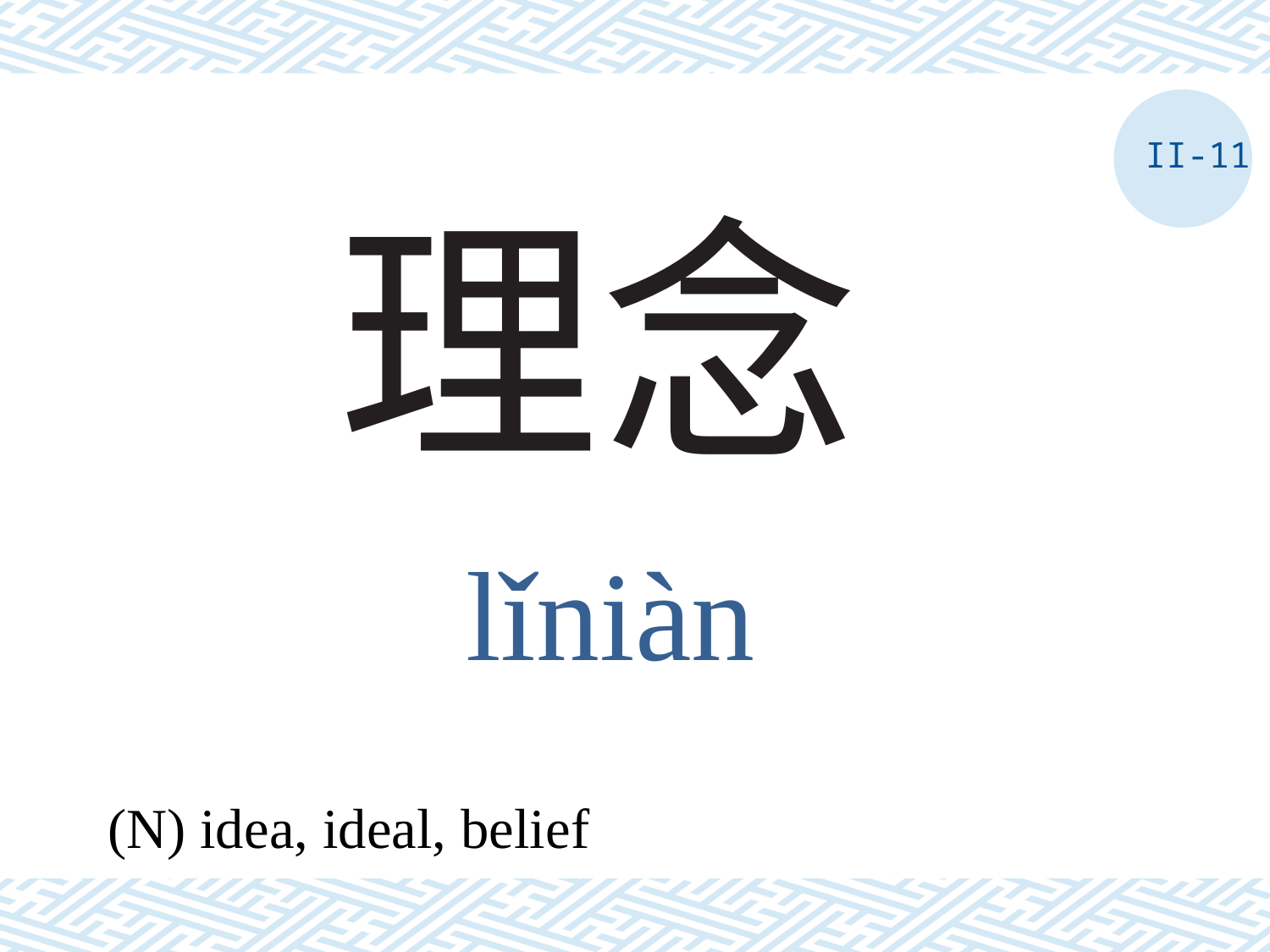

II-11

# 理念
lǐniàn
(N) idea, ideal, belief